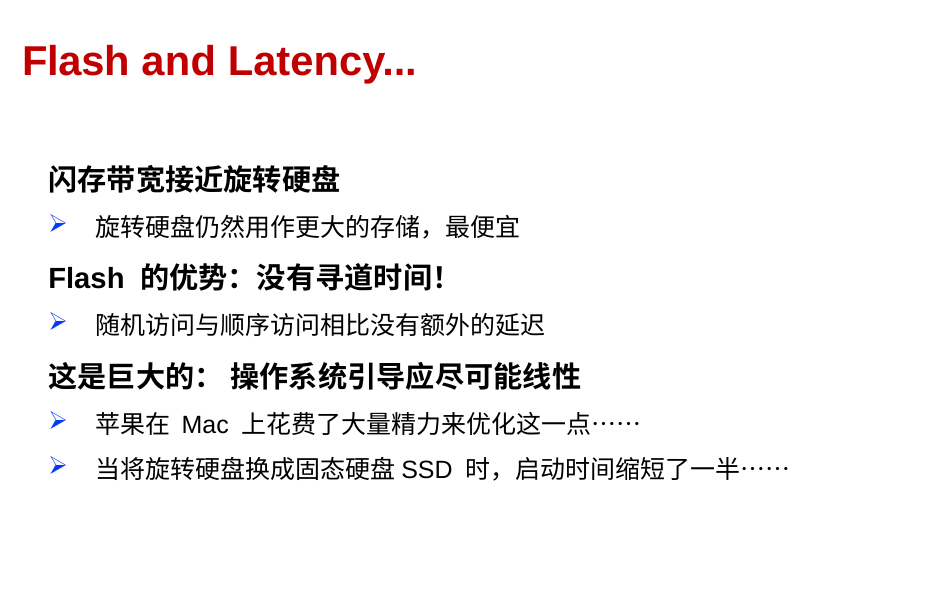

# Flash and Latency...
Nicholas Weaver
Computer Science 61C Spring 2019
闪存带宽接近旋转硬盘
旋转硬盘仍然用作更大的存储，最便宜
Flash 的优势：没有寻道时间！
随机访问与顺序访问相比没有额外的延迟
这是巨大的： 操作系统引导应尽可能线性
苹果在 Mac 上花费了大量精力来优化这一点……
当将旋转硬盘换成固态硬盘SSD 时，启动时间缩短了一半……